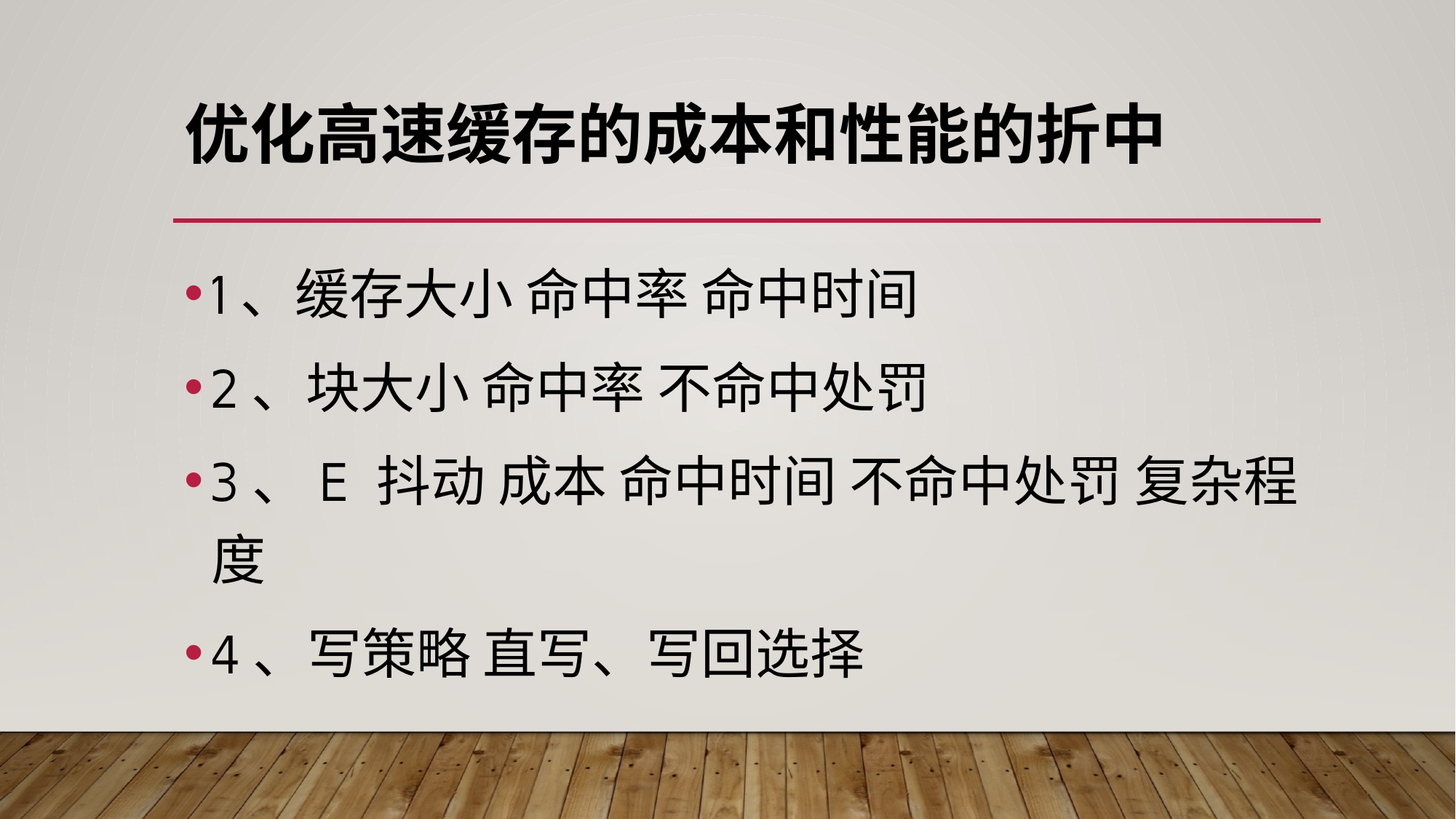

# 优化高速缓存的成本和性能的折中
1、缓存大小 命中率 命中时间
2、块大小 命中率 不命中处罚
3、E 抖动 成本 命中时间 不命中处罚 复杂程度
4、写策略 直写、写回选择